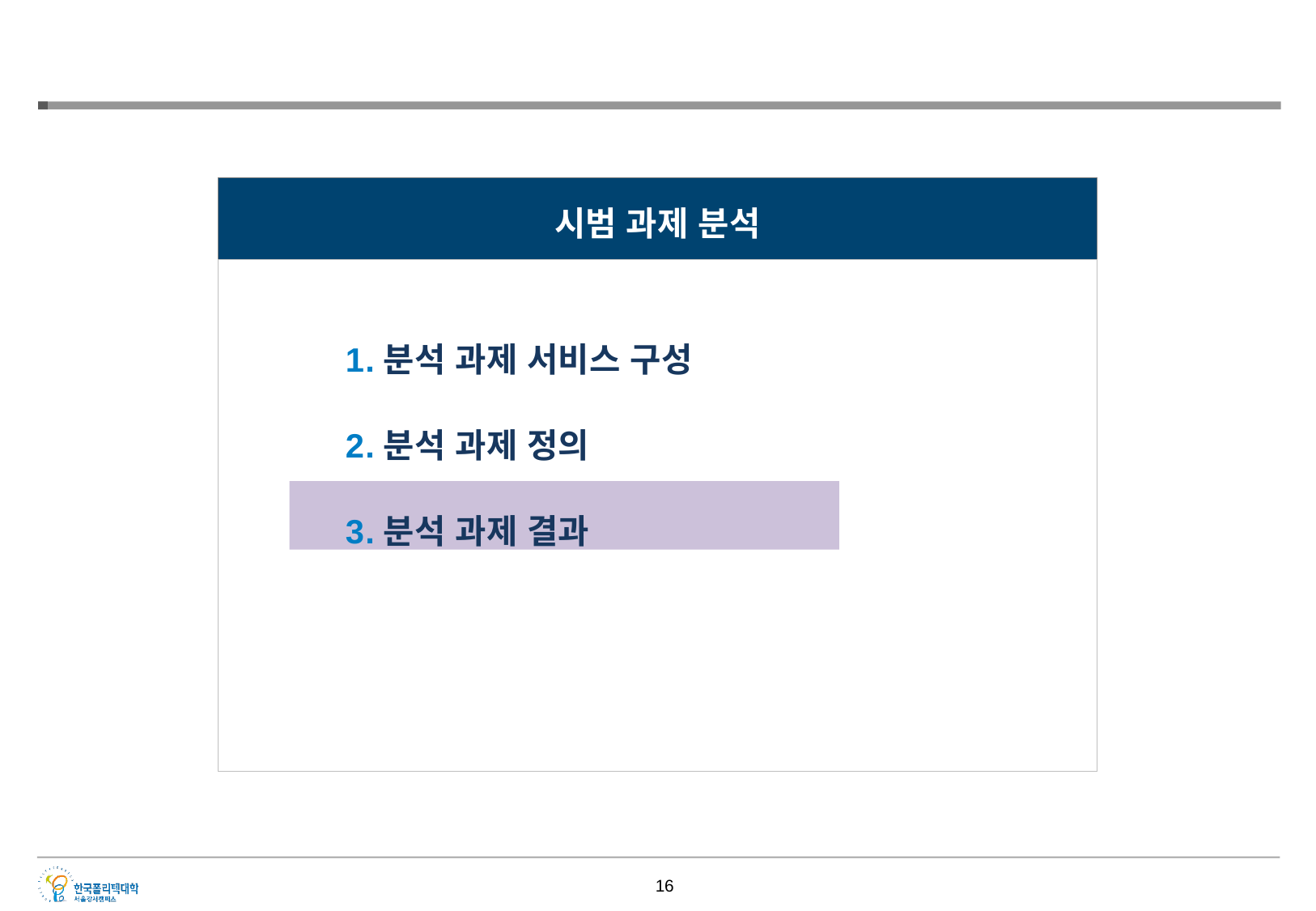

시범 과제 분석
분석 과제 서비스 구성
분석 과제 정의
분석 과제 결과